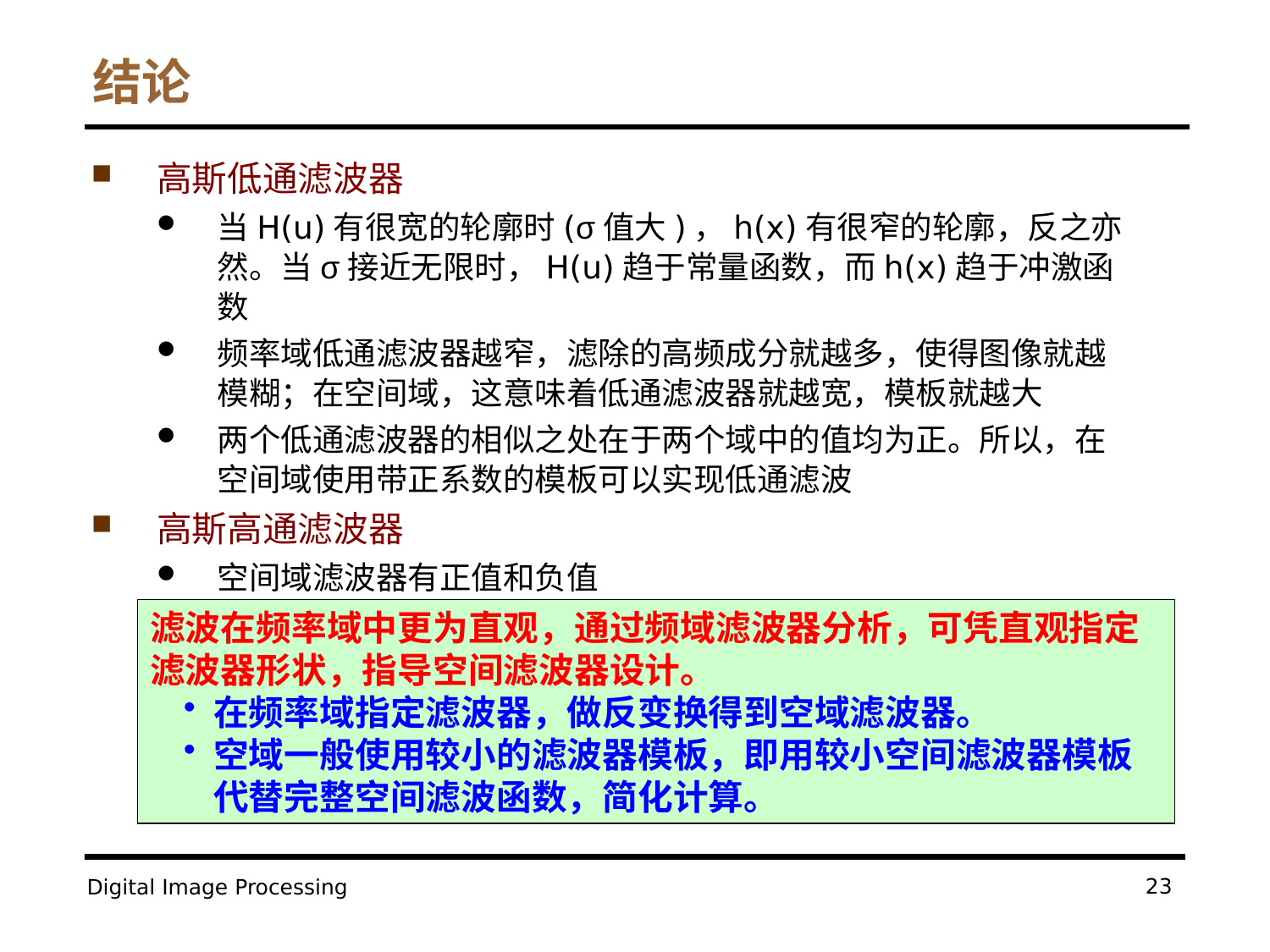

# 结论
高斯低通滤波器
当H(u)有很宽的轮廓时(σ值大)，h(x)有很窄的轮廓，反之亦然。当σ接近无限时，H(u)趋于常量函数，而h(x)趋于冲激函数
频率域低通滤波器越窄，滤除的高频成分就越多，使得图像就越模糊；在空间域，这意味着低通滤波器就越宽，模板就越大
两个低通滤波器的相似之处在于两个域中的值均为正。所以，在空间域使用带正系数的模板可以实现低通滤波
高斯高通滤波器
空间域滤波器有正值和负值
滤波在频率域中更为直观，通过频域滤波器分析，可凭直观指定滤波器形状，指导空间滤波器设计。
在频率域指定滤波器，做反变换得到空域滤波器。
空域一般使用较小的滤波器模板，即用较小空间滤波器模板代替完整空间滤波函数，简化计算。
23
Digital Image Processing